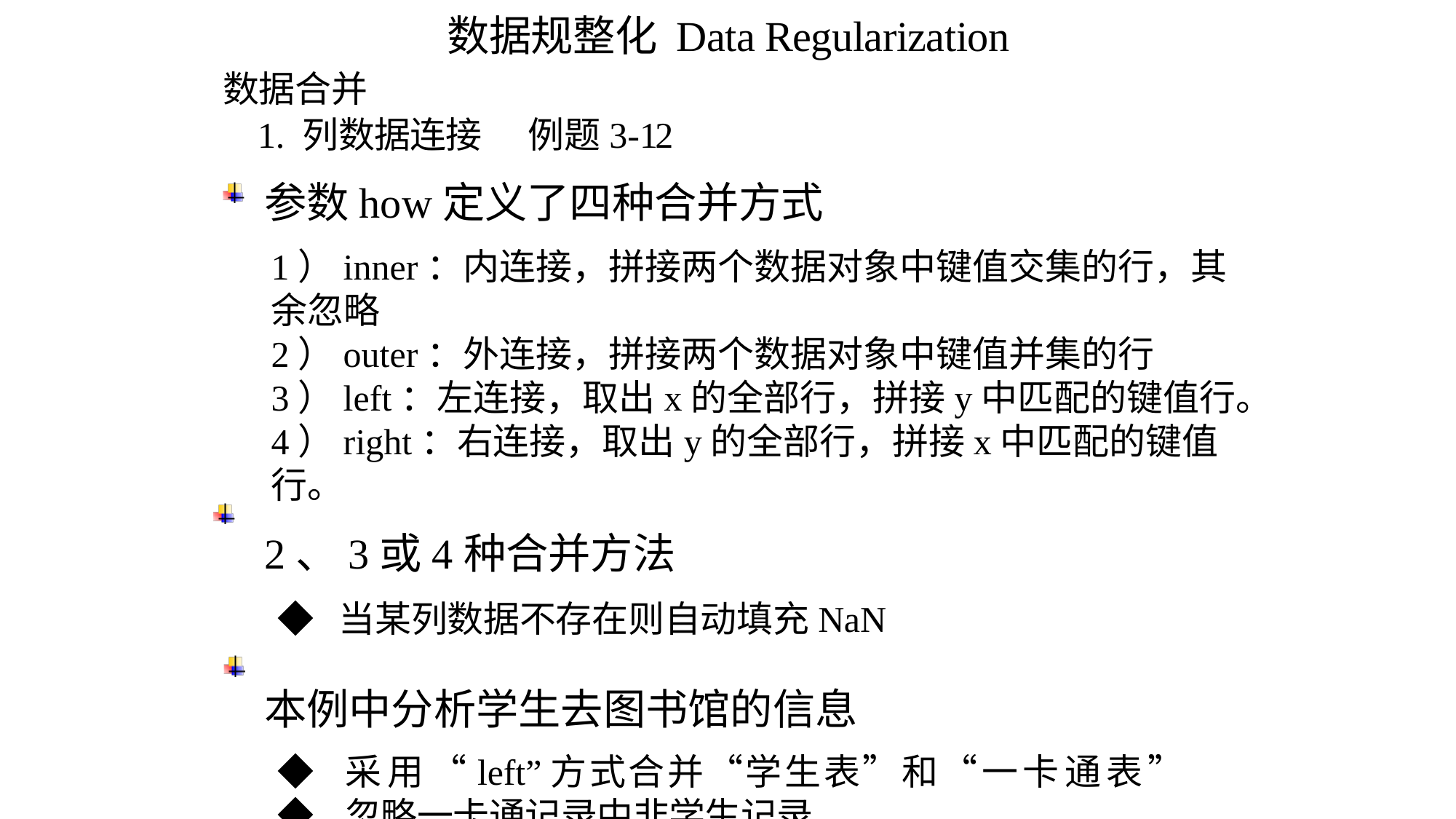

数据规整化 Data Regularization
数据合并
1. 列数据连接      例题3-12
参数how定义了四种合并方式

1）inner：内连接，拼接两个数据对象中键值交集的行，其余忽略
2）outer：外连接，拼接两个数据对象中键值并集的行
3）left：左连接，取出x的全部行，拼接y中匹配的键值行。
4）right：右连接，取出y的全部行，拼接x中匹配的键值行。

2、3或4种合并方法

◆  当某列数据不存在则自动填充NaN

本例中分析学生去图书馆的信息

◆  采用“left”方式合并“学生表”和“一卡通表”
◆  忽略一卡通记录中非学生记录